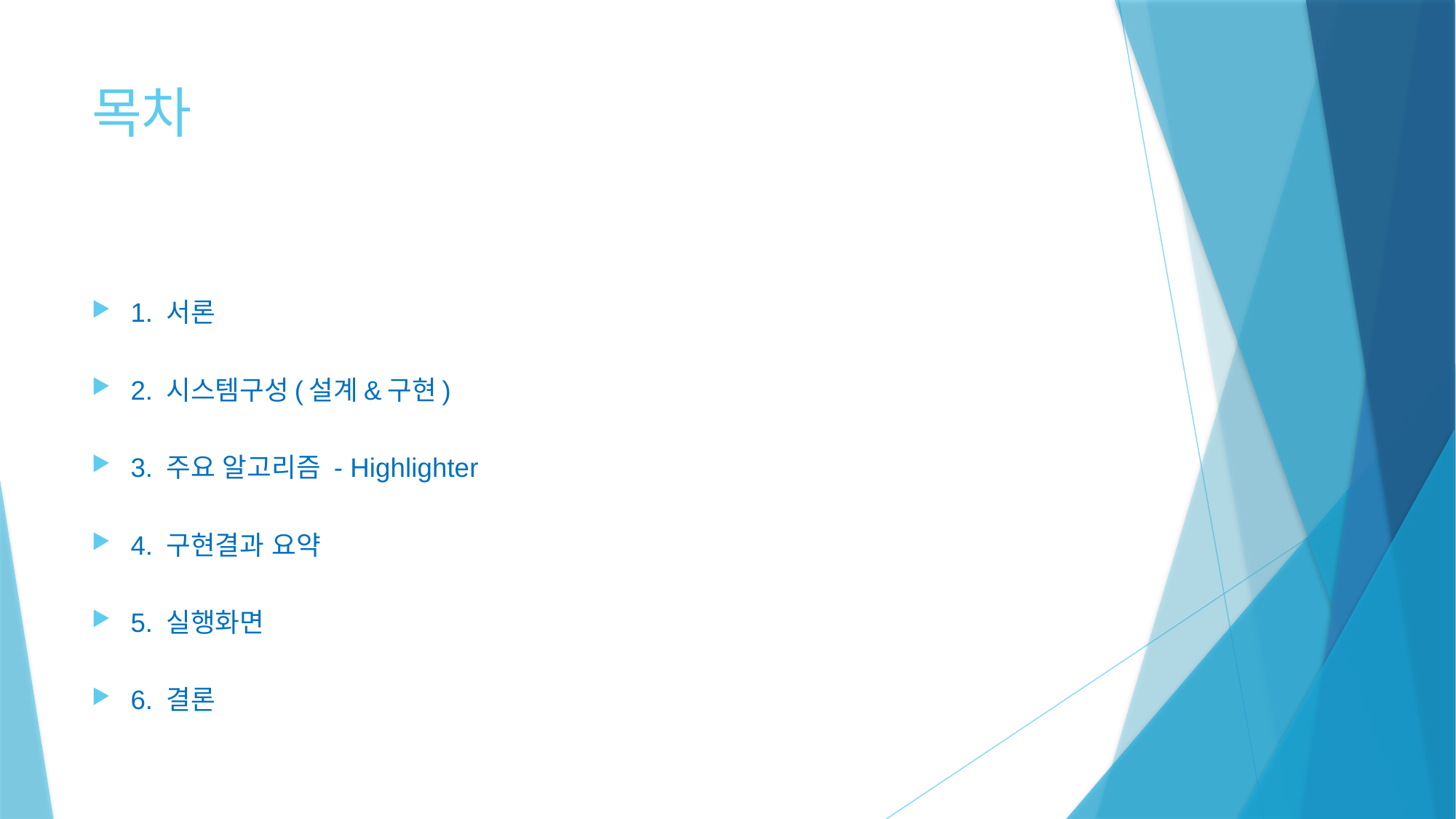

# 목차
1. 서론
2. 시스템구성(설계&구현)
3. 주요 알고리즘 - Highlighter
4. 구현결과 요약
5. 실행화면
6. 결론